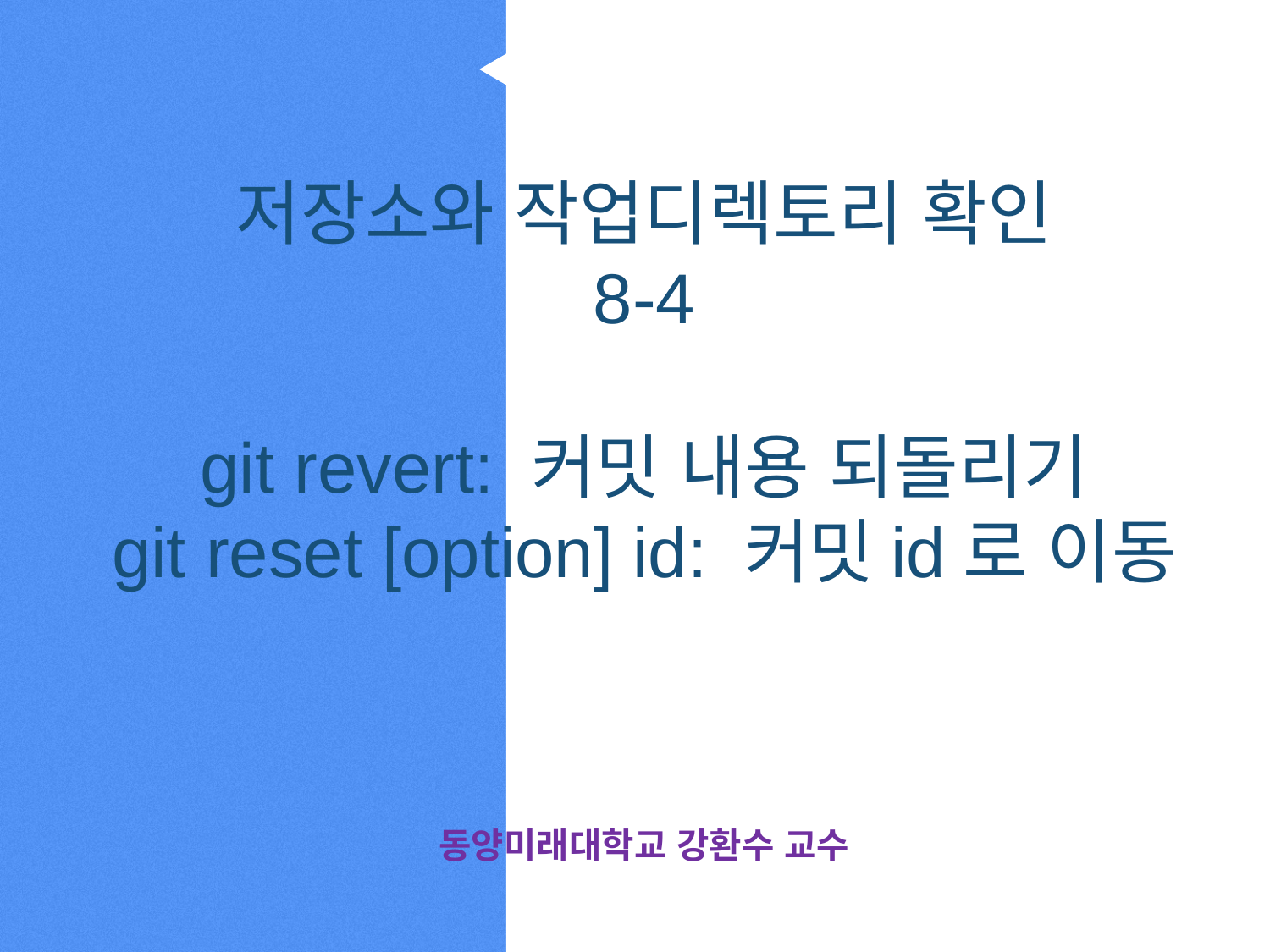

저장소와 작업디렉토리 확인
8-4

git revert: 커밋 내용 되돌리기
git reset [option] id: 커밋id로 이동
동양미래대학교 강환수 교수